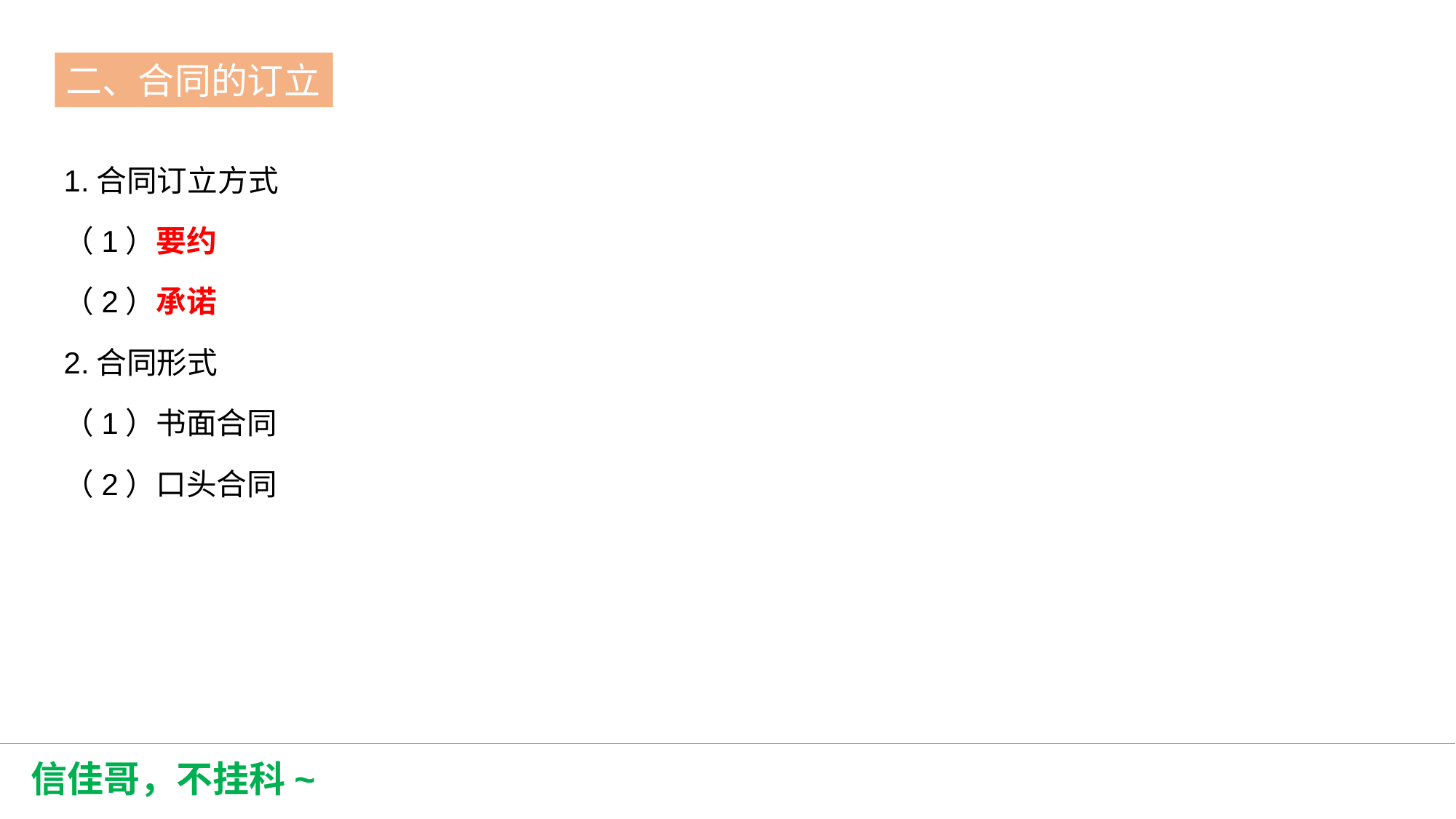

二、合同的订立
第一节
1.合同订立方式
（1）要约
（2）承诺
2.合同形式
（1）书面合同
（2）口头合同